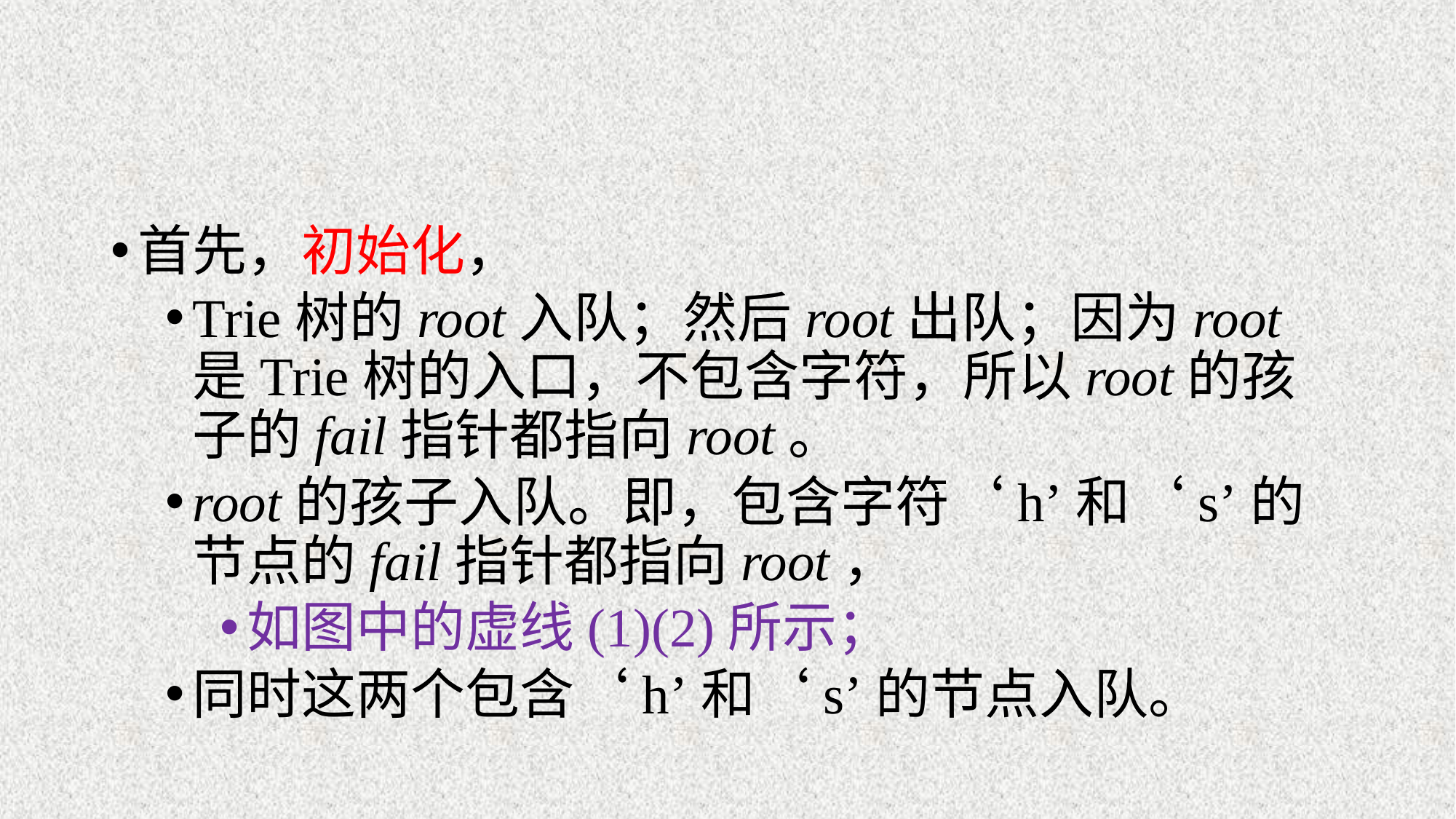

#
首先，初始化，
Trie树的root入队；然后root出队；因为root是Trie树的入口，不包含字符，所以root的孩子的fail指针都指向root。
root的孩子入队。即，包含字符‘h’和‘s’的节点的fail指针都指向root，
如图中的虚线(1)(2)所示；
同时这两个包含‘h’和‘s’的节点入队。